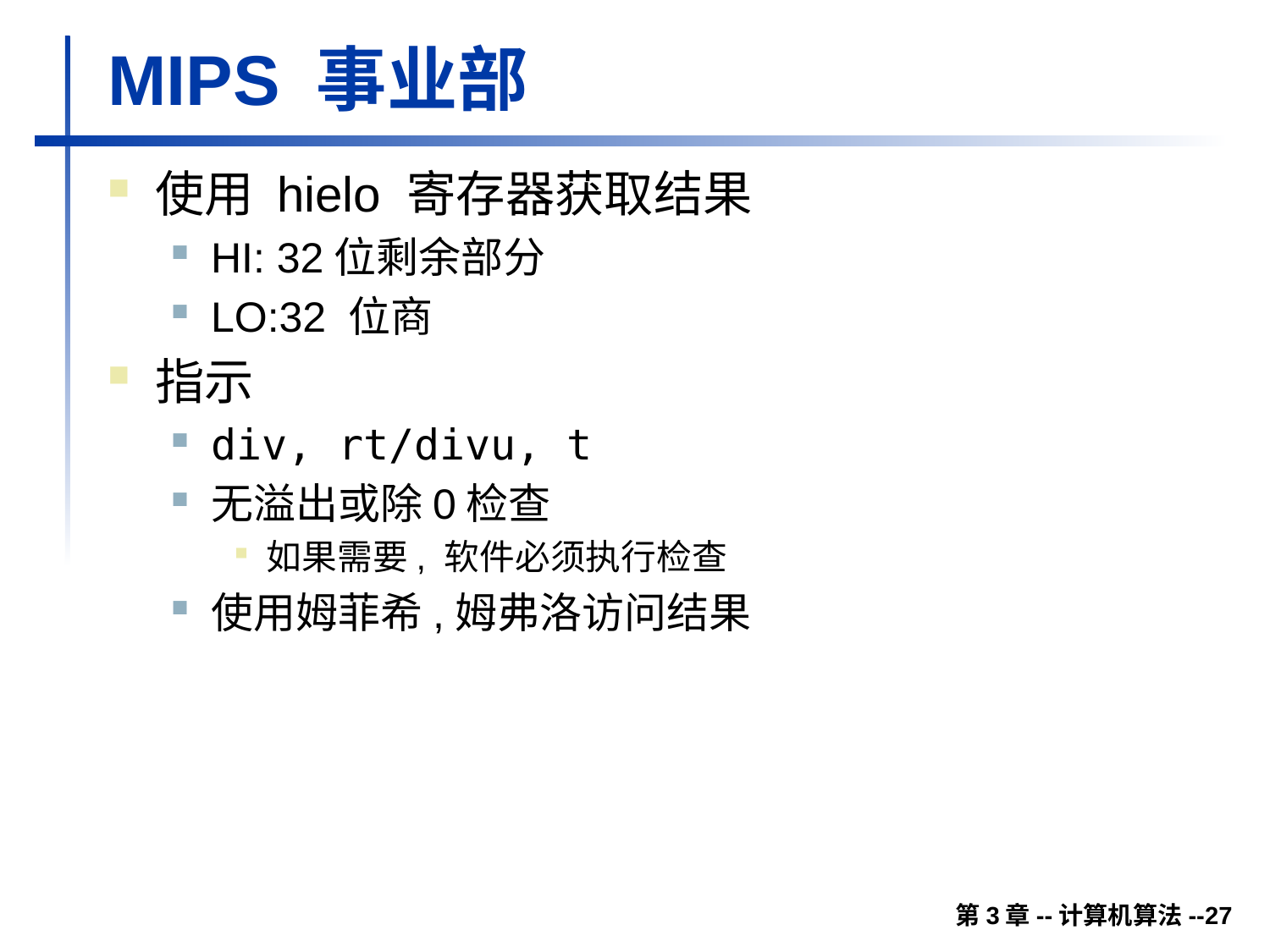

# MIPS 事业部
使用 hielo 寄存器获取结果
HI: 32位剩余部分
LO:32 位商
指示
div, rt/divu, t
无溢出或除0检查
如果需要, 软件必须执行检查
使用姆菲希,姆弗洛访问结果
第3章--计算机算法--27